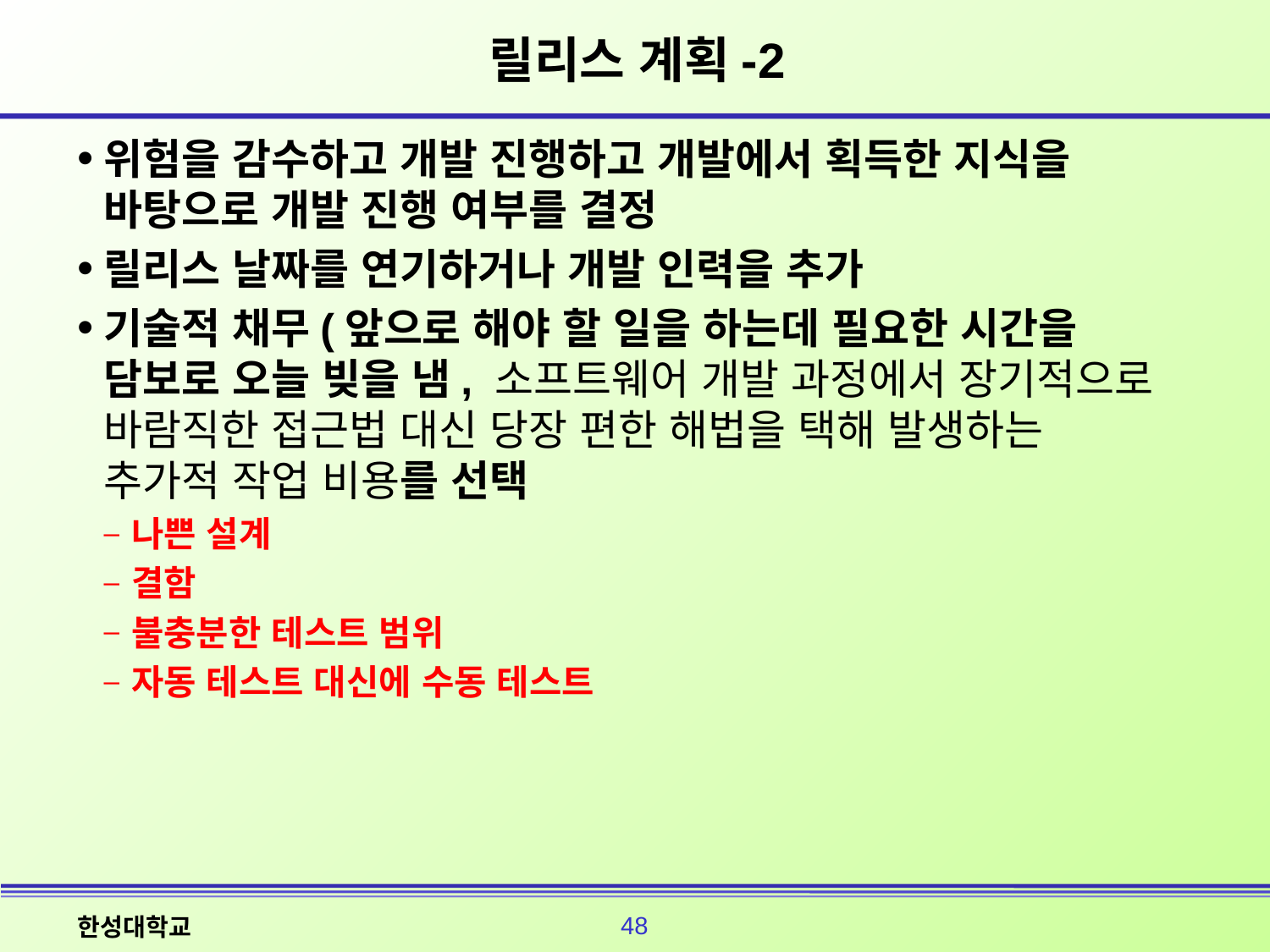

# 릴리스 계획-2
위험을 감수하고 개발 진행하고 개발에서 획득한 지식을 바탕으로 개발 진행 여부를 결정
릴리스 날짜를 연기하거나 개발 인력을 추가
기술적 채무(앞으로 해야 할 일을 하는데 필요한 시간을 담보로 오늘 빚을 냄, 소프트웨어 개발 과정에서 장기적으로 바람직한 접근법 대신 당장 편한 해법을 택해 발생하는 추가적 작업 비용를 선택
나쁜 설계
결함
불충분한 테스트 범위
자동 테스트 대신에 수동 테스트